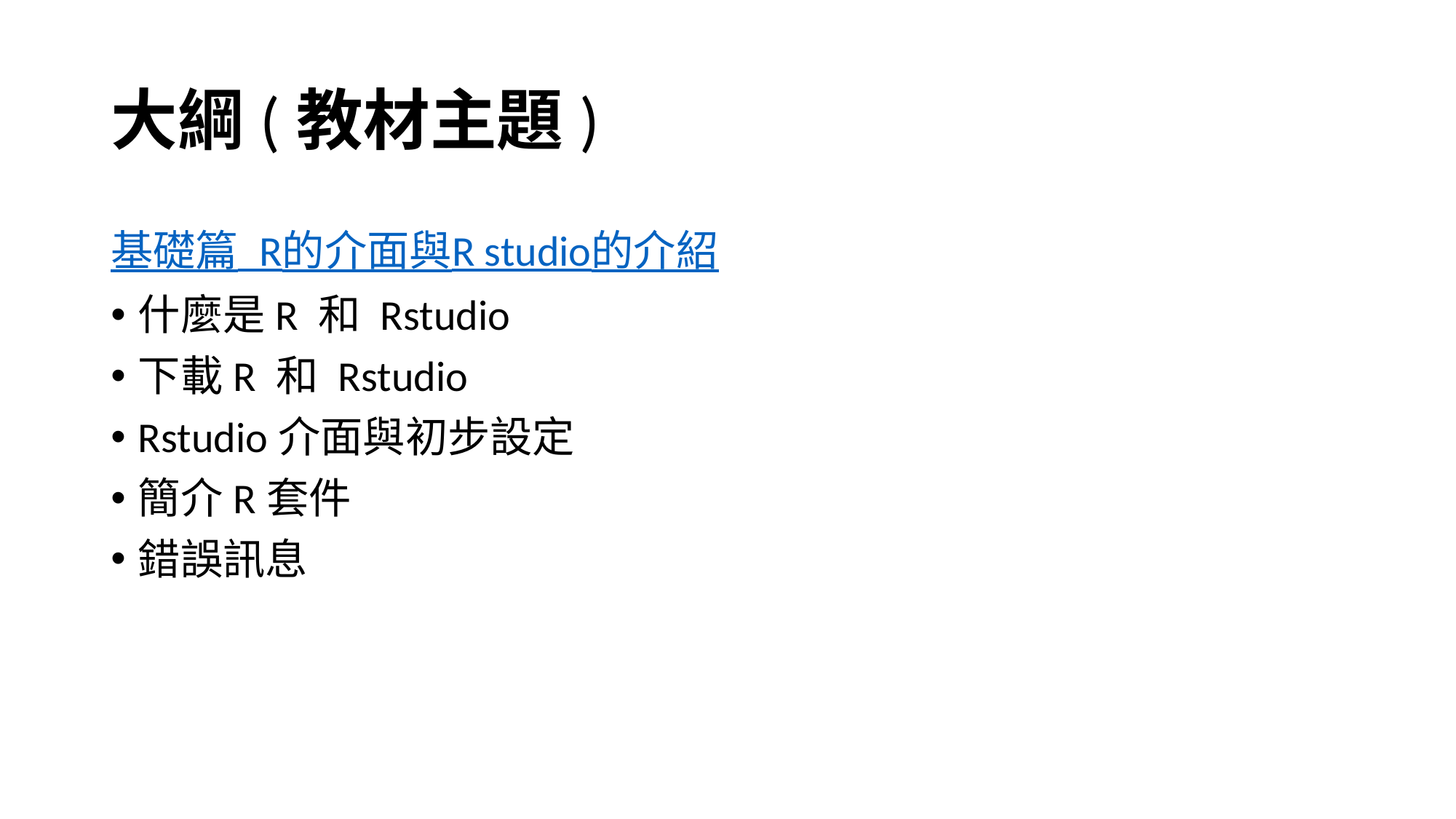

# 大綱(教材主題)
基礎篇_R的介面與R studio的介紹
什麼是R 和 Rstudio
下載R 和 Rstudio
Rstudio介面與初步設定
簡介R套件
錯誤訊息